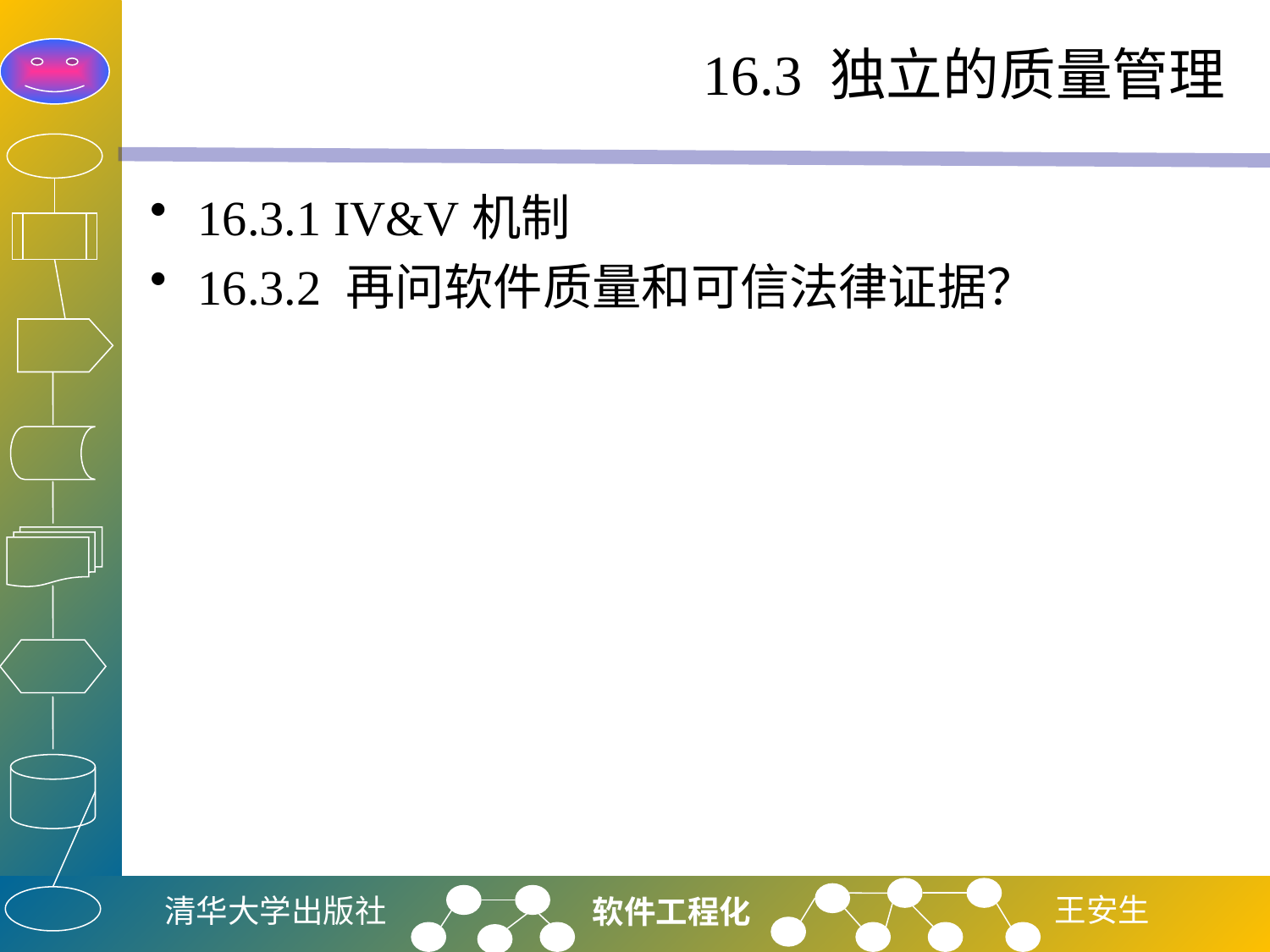

# 16.3 独立的质量管理
16.3.1 IV&V机制
16.3.2 再问软件质量和可信法律证据？